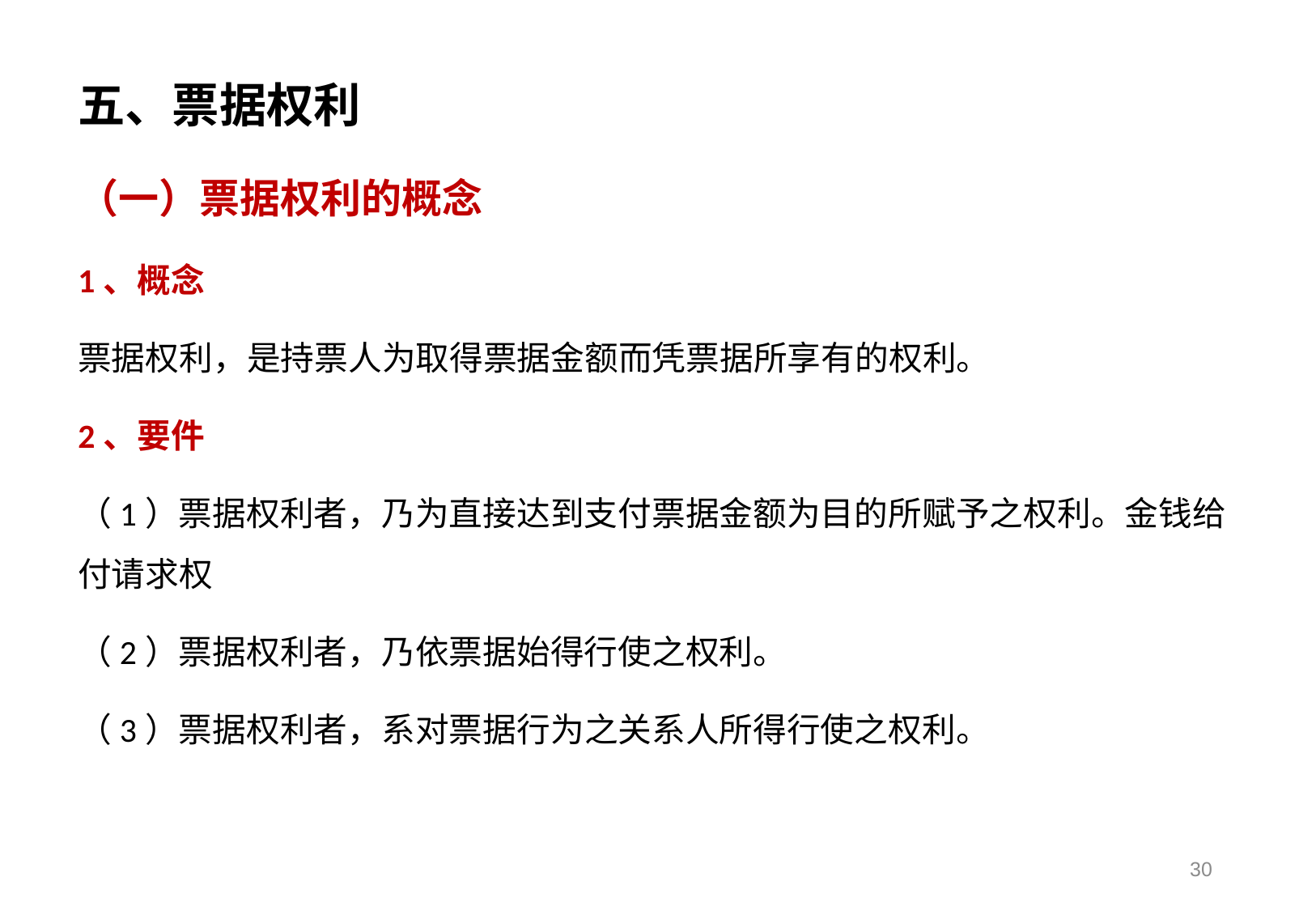

五、票据权利
（一）票据权利的概念
1、概念
票据权利，是持票人为取得票据金额而凭票据所享有的权利。
2、要件
（1）票据权利者，乃为直接达到支付票据金额为目的所赋予之权利。金钱给付请求权
（2）票据权利者，乃依票据始得行使之权利。
（3）票据权利者，系对票据行为之关系人所得行使之权利。
30